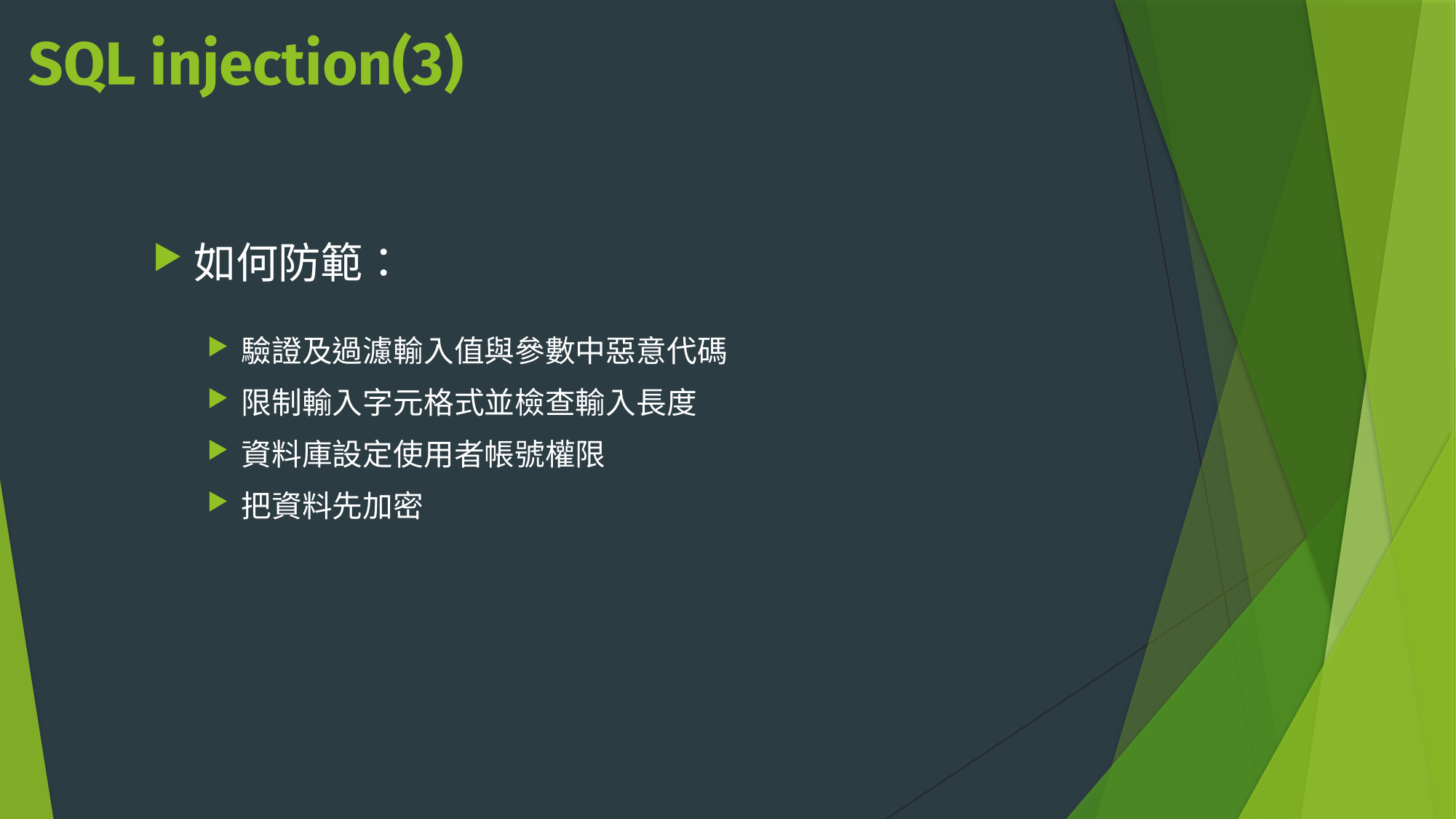

SQL injection(3)
如何防範：

驗證及過濾輸入值與參數中惡意代碼
限制輸入字元格式並檢查輸入長度
資料庫設定使用者帳號權限
把資料先加密